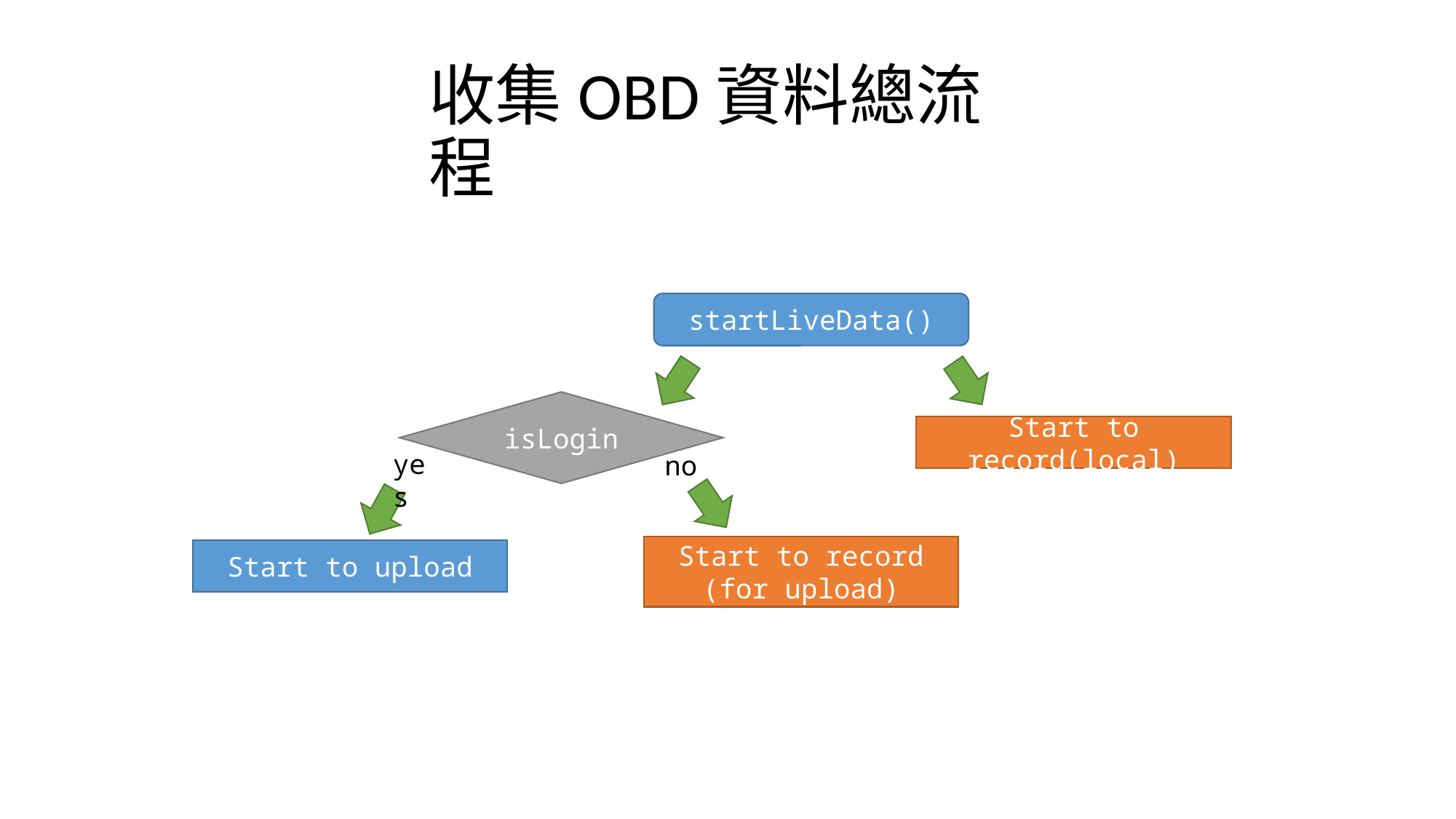

# 收集OBD資料總流程
startLiveData()

isLogin
Start to record(local)
yes
no

Start to record
(for upload)
Start to upload